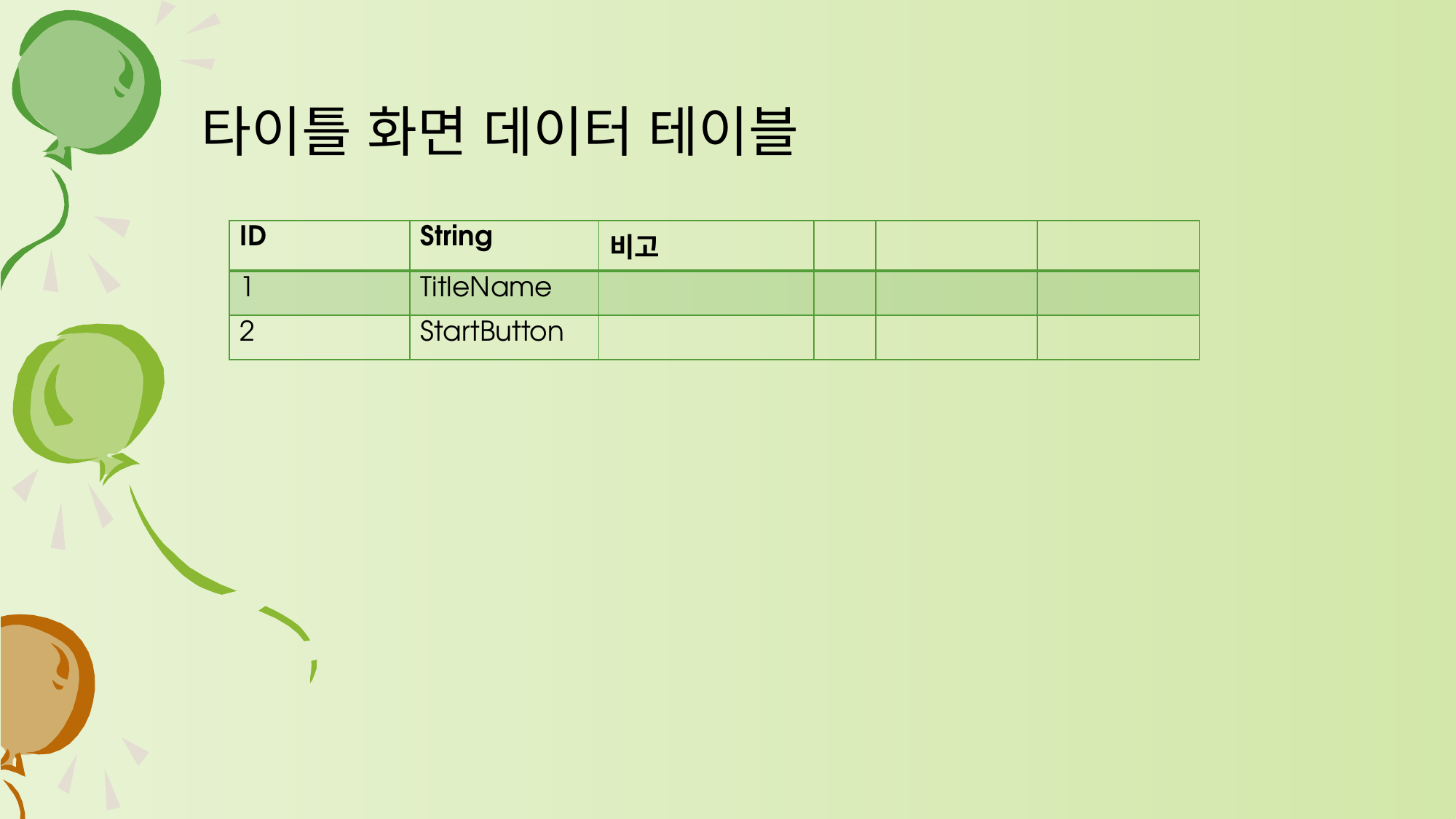

# 타이틀 화면 데이터 테이블
| ID | String | 비고 |  |  |  |
| --- | --- | --- | --- | --- | --- |
| 1 | TitleName |  |  |  |  |
| 2 | StartButton |  |  |  |  |